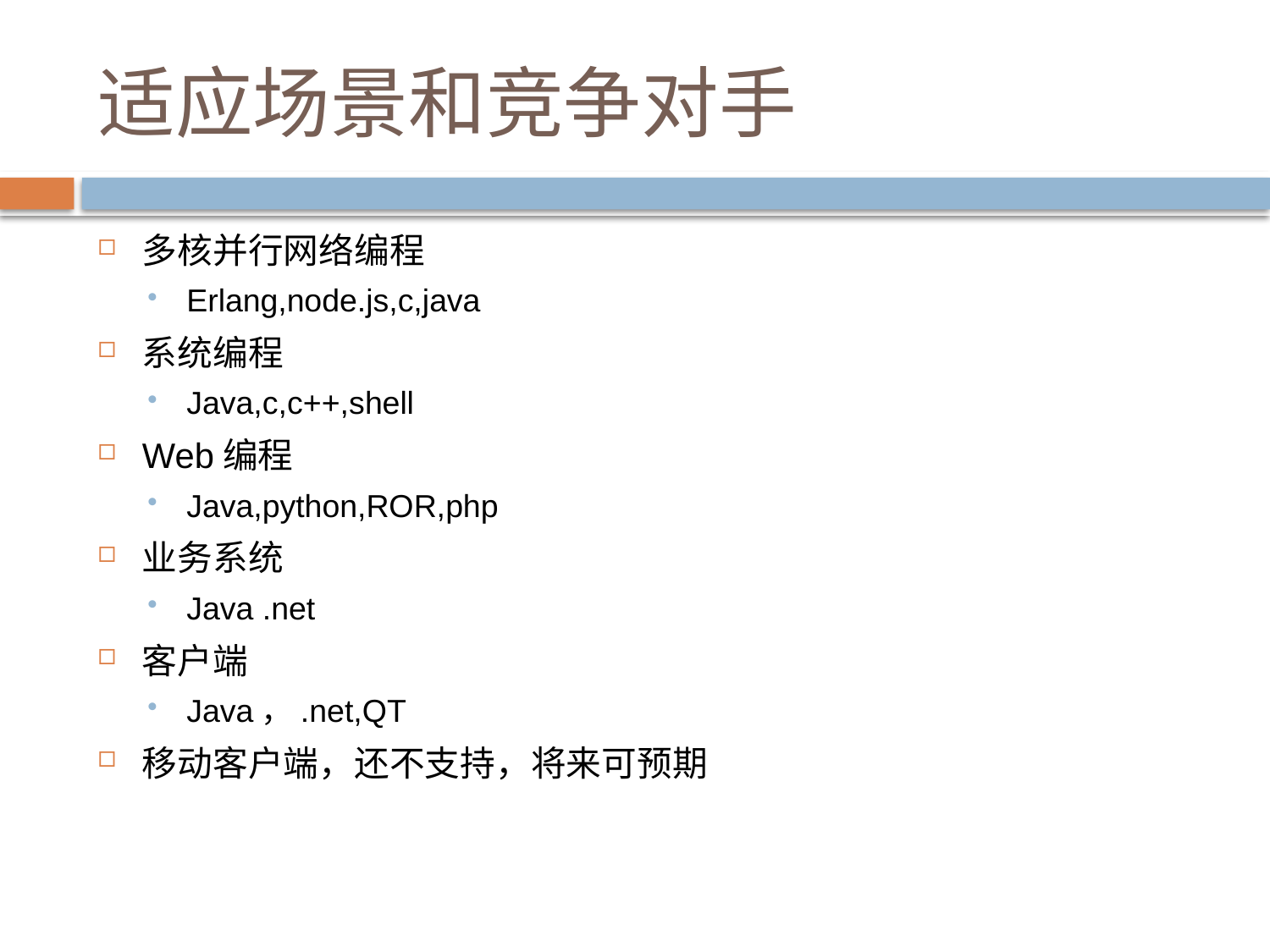

# 适应场景和竞争对手
多核并行网络编程
Erlang,node.js,c,java
系统编程
Java,c,c++,shell
Web编程
Java,python,ROR,php
业务系统
Java .net
客户端
Java，.net,QT
移动客户端，还不支持，将来可预期